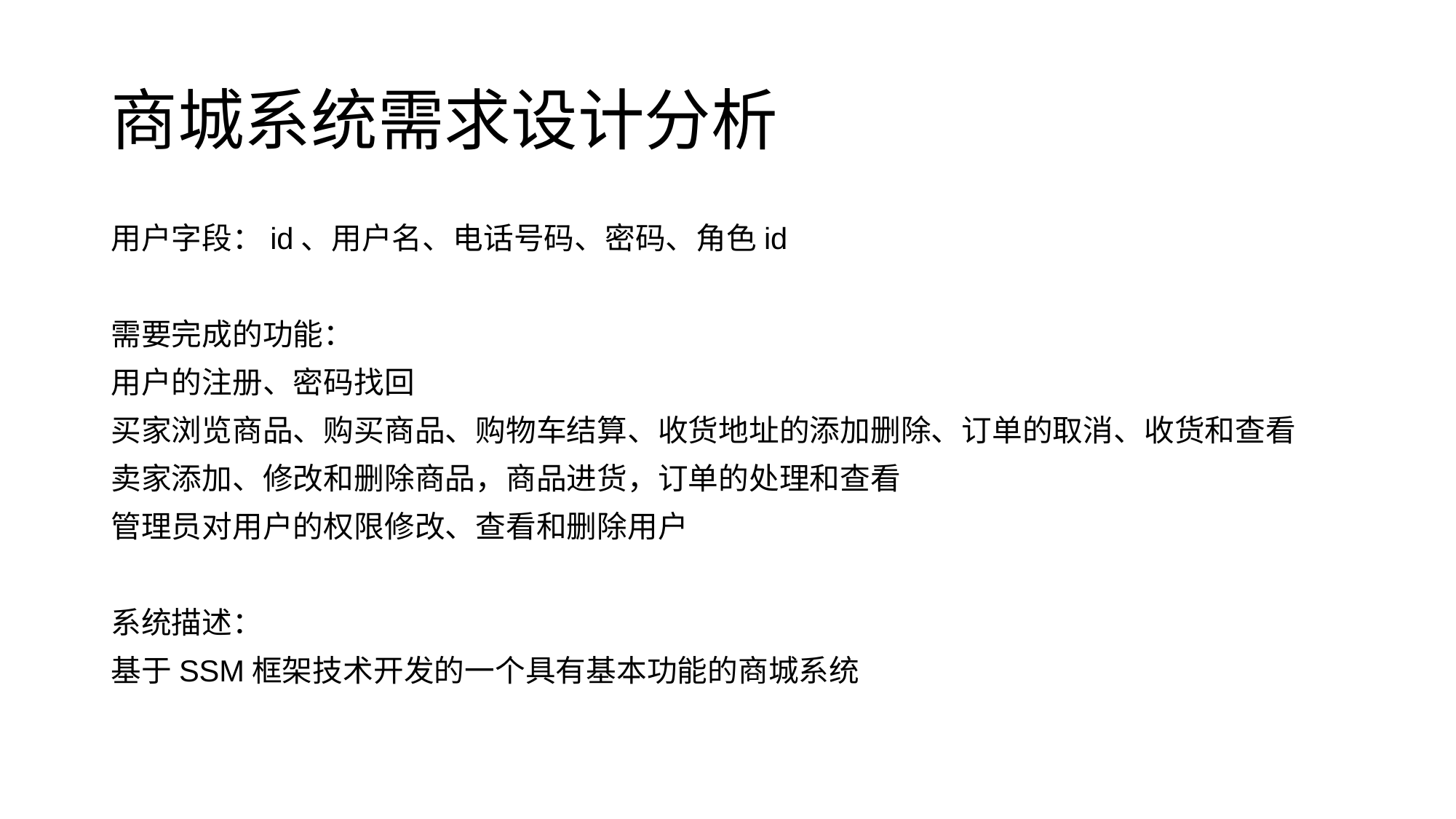

# 商城系统需求设计分析
用户字段：id、用户名、电话号码、密码、角色id

需要完成的功能：
用户的注册、密码找回
买家浏览商品、购买商品、购物车结算、收货地址的添加删除、订单的取消、收货和查看
卖家添加、修改和删除商品，商品进货，订单的处理和查看
管理员对用户的权限修改、查看和删除用户

系统描述：
基于SSM框架技术开发的一个具有基本功能的商城系统